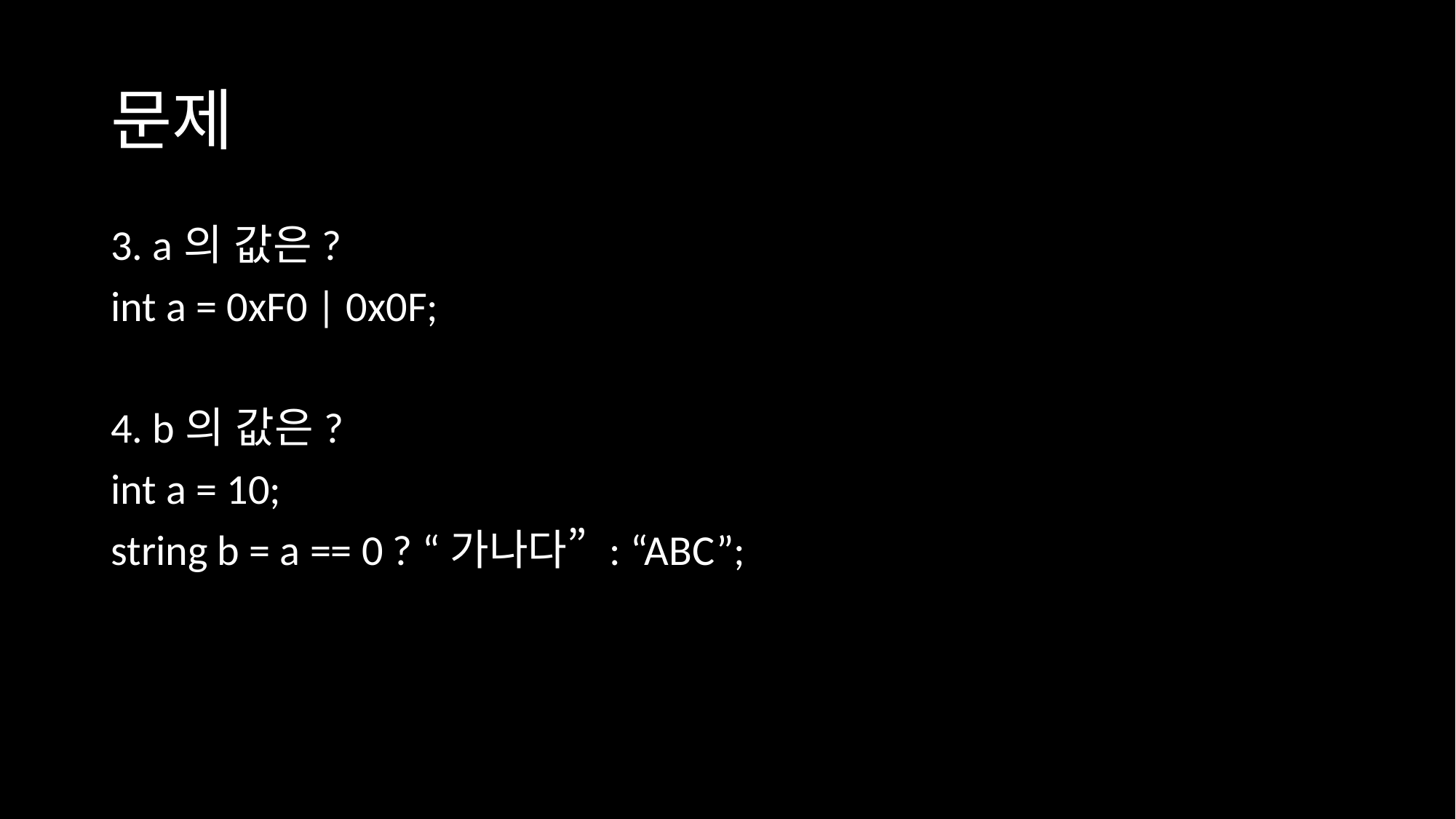

# 문제
3. a의 값은?
int a = 0xF0 | 0x0F;

4. b의 값은?
int a = 10;
string b = a == 0 ? “가나다” : “ABC”;